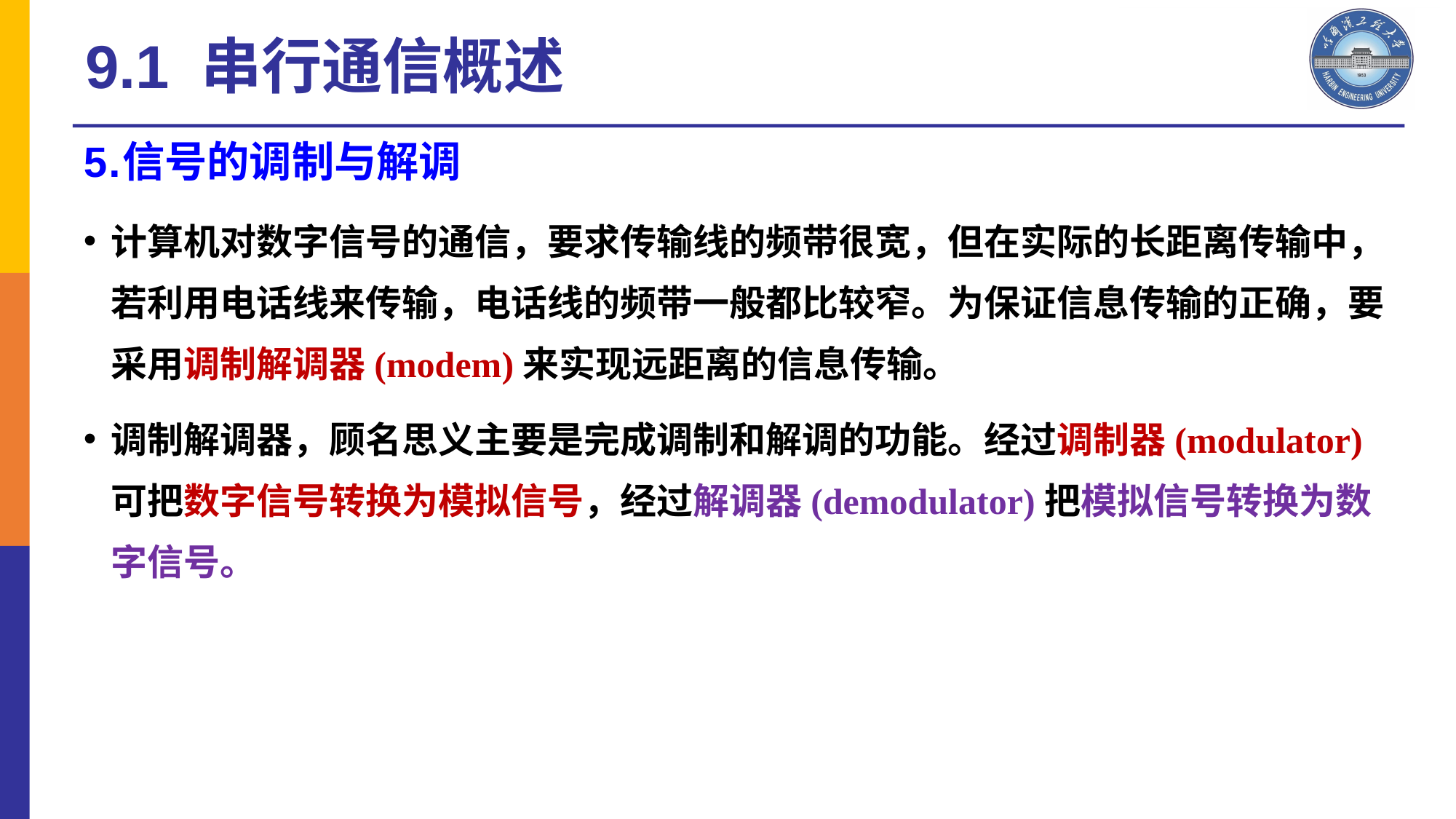

9.1 串行通信概述
信号的调制与解调
计算机对数字信号的通信，要求传输线的频带很宽，但在实际的长距离传输中，若利用电话线来传输，电话线的频带一般都比较窄。为保证信息传输的正确，要采用调制解调器(modem)来实现远距离的信息传输。
调制解调器，顾名思义主要是完成调制和解调的功能。经过调制器(modulator)可把数字信号转换为模拟信号，经过解调器(demodulator)把模拟信号转换为数字信号。